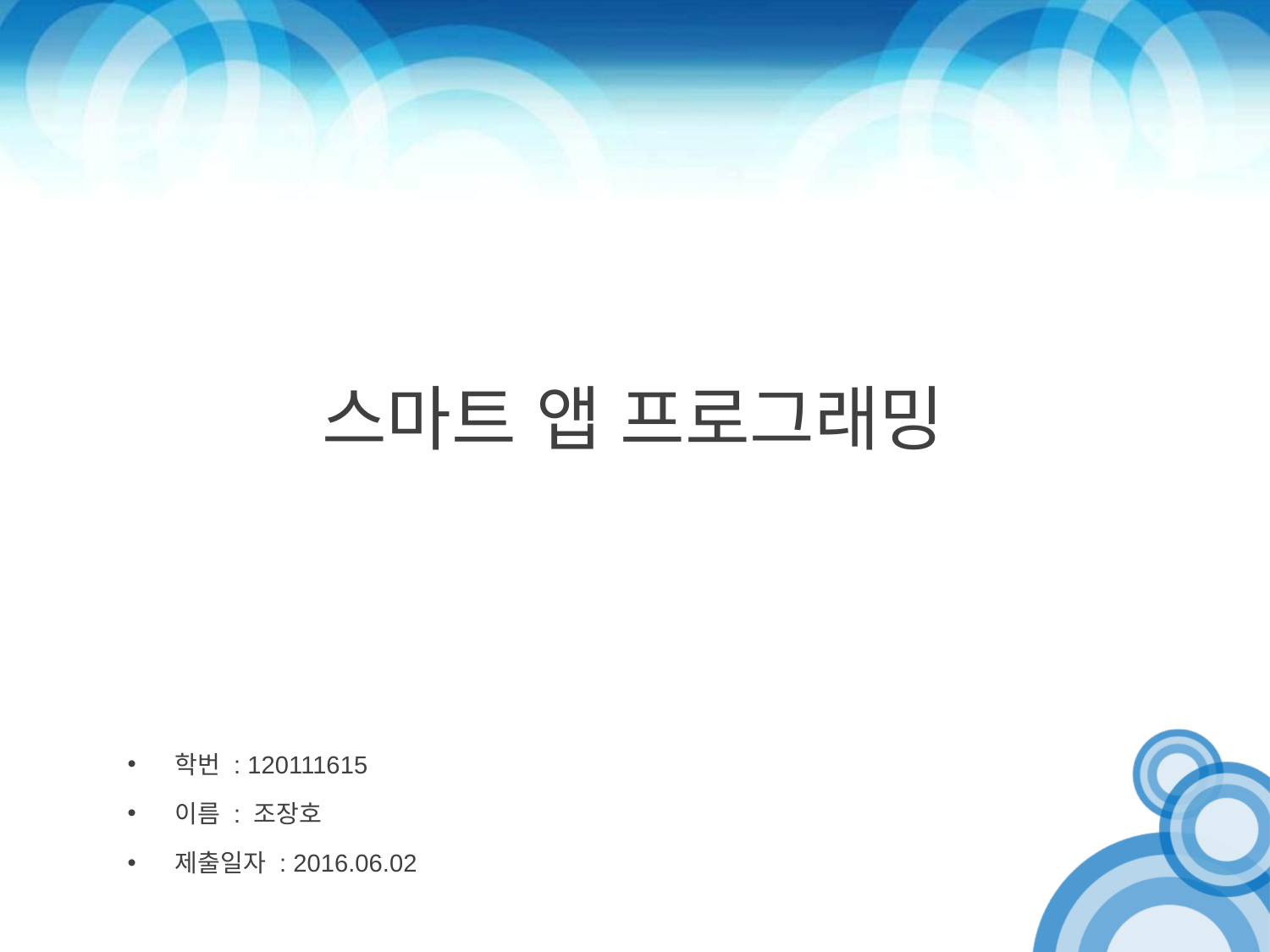

# 스마트 앱 프로그래밍
학번 : 120111615
이름 : 조장호
제출일자 : 2016.06.02